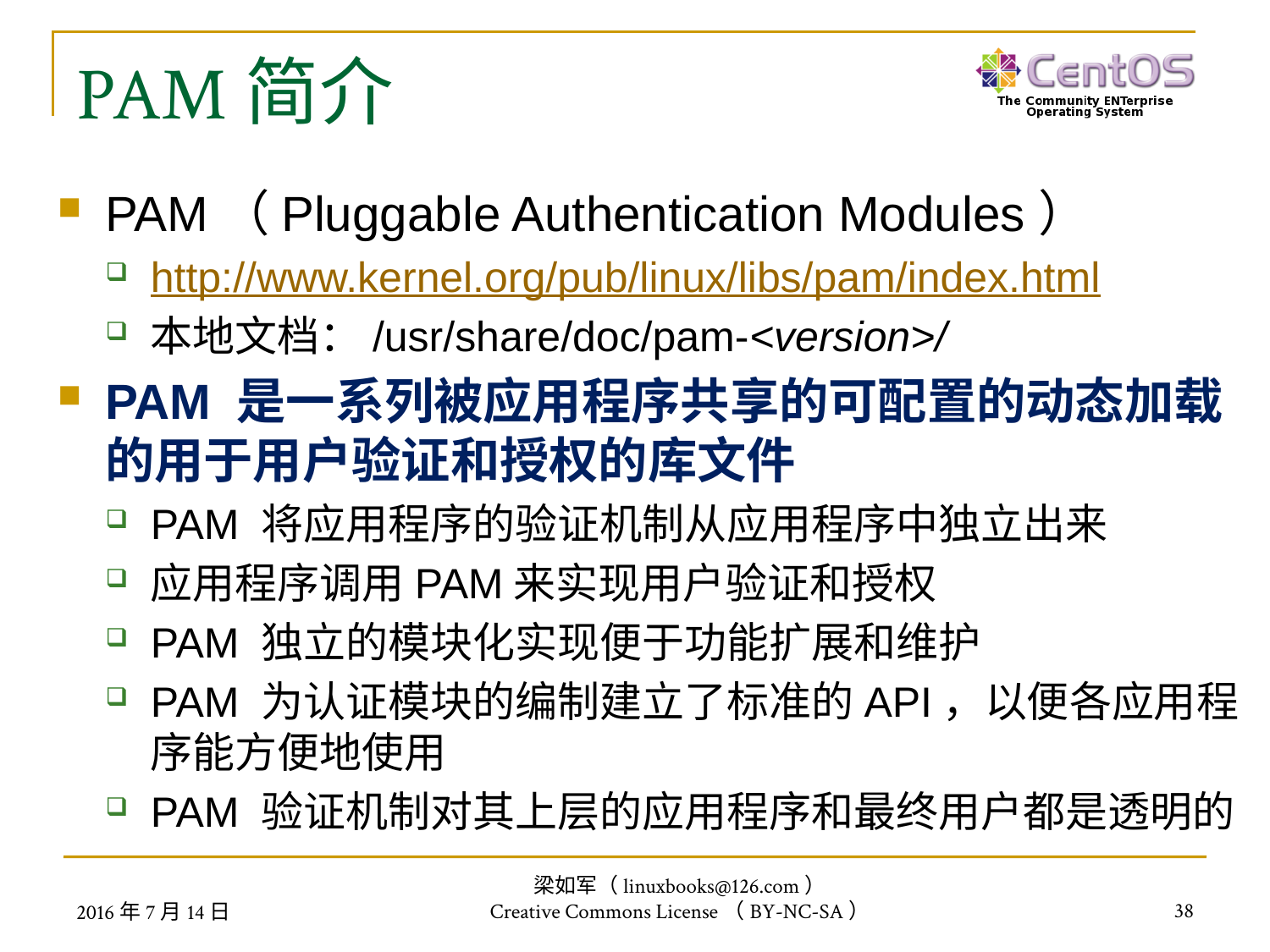

# PAM简介
PAM（Pluggable Authentication Modules）
http://www.kernel.org/pub/linux/libs/pam/index.html
本地文档：/usr/share/doc/pam-<version>/
PAM 是一系列被应用程序共享的可配置的动态加载的用于用户验证和授权的库文件
PAM 将应用程序的验证机制从应用程序中独立出来
应用程序调用PAM来实现用户验证和授权
PAM 独立的模块化实现便于功能扩展和维护
PAM 为认证模块的编制建立了标准的API，以便各应用程序能方便地使用
PAM 验证机制对其上层的应用程序和最终用户都是透明的

梁如军（linuxbooks@126.com）
Creative Commons License（BY-NC-SA）
2016年7月14日
38